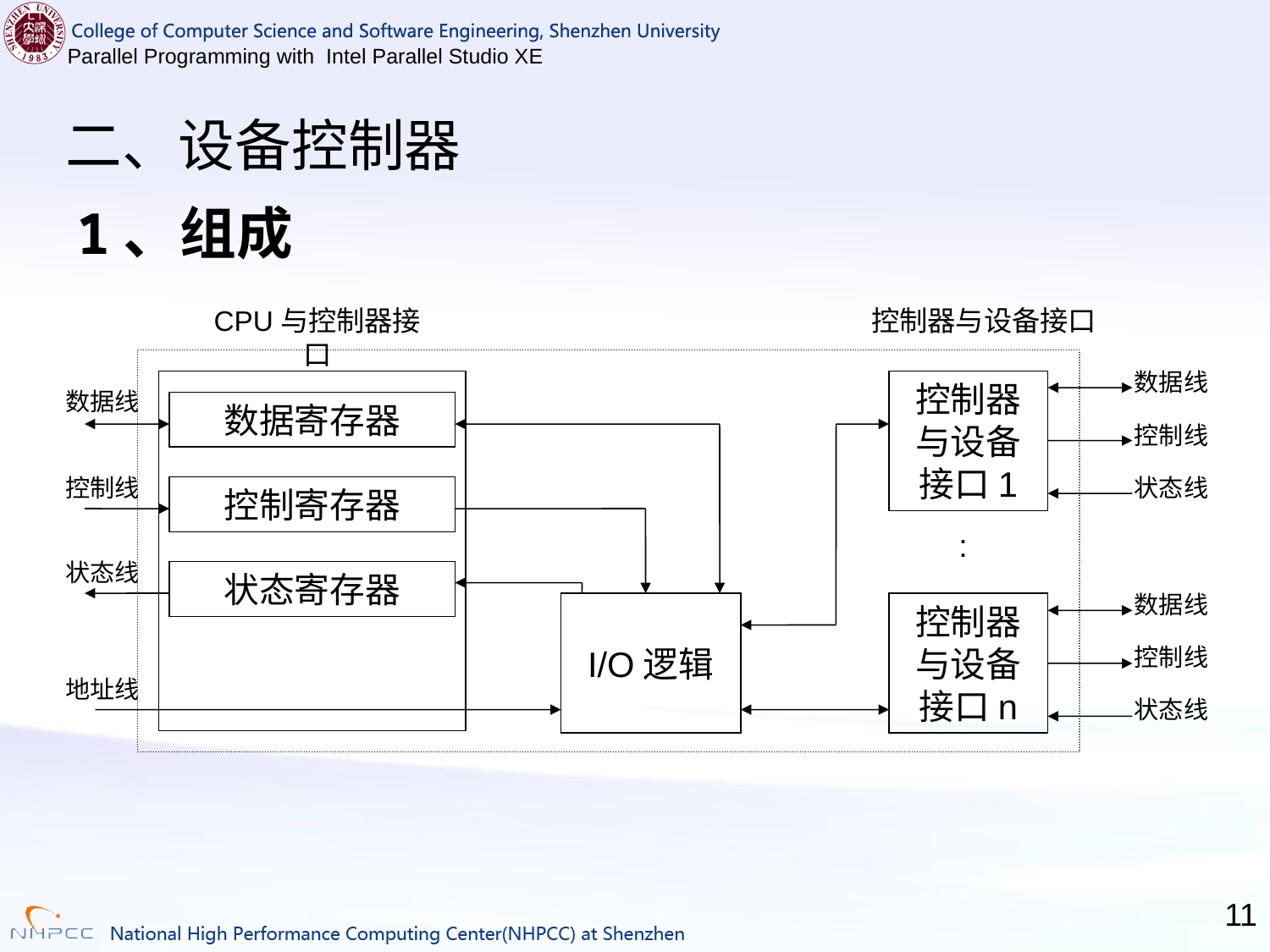

# 二、设备控制器
1、组成
CPU与控制器接口
控制器与设备接口

控制器与设备接口1

数据寄存器

控制寄存器

状态寄存器

I/O逻辑

控制器与设备接口n

数据线
数据线
控制线
控制线
状态线
状态线
数据线
控制线
地址线
状态线

:
11